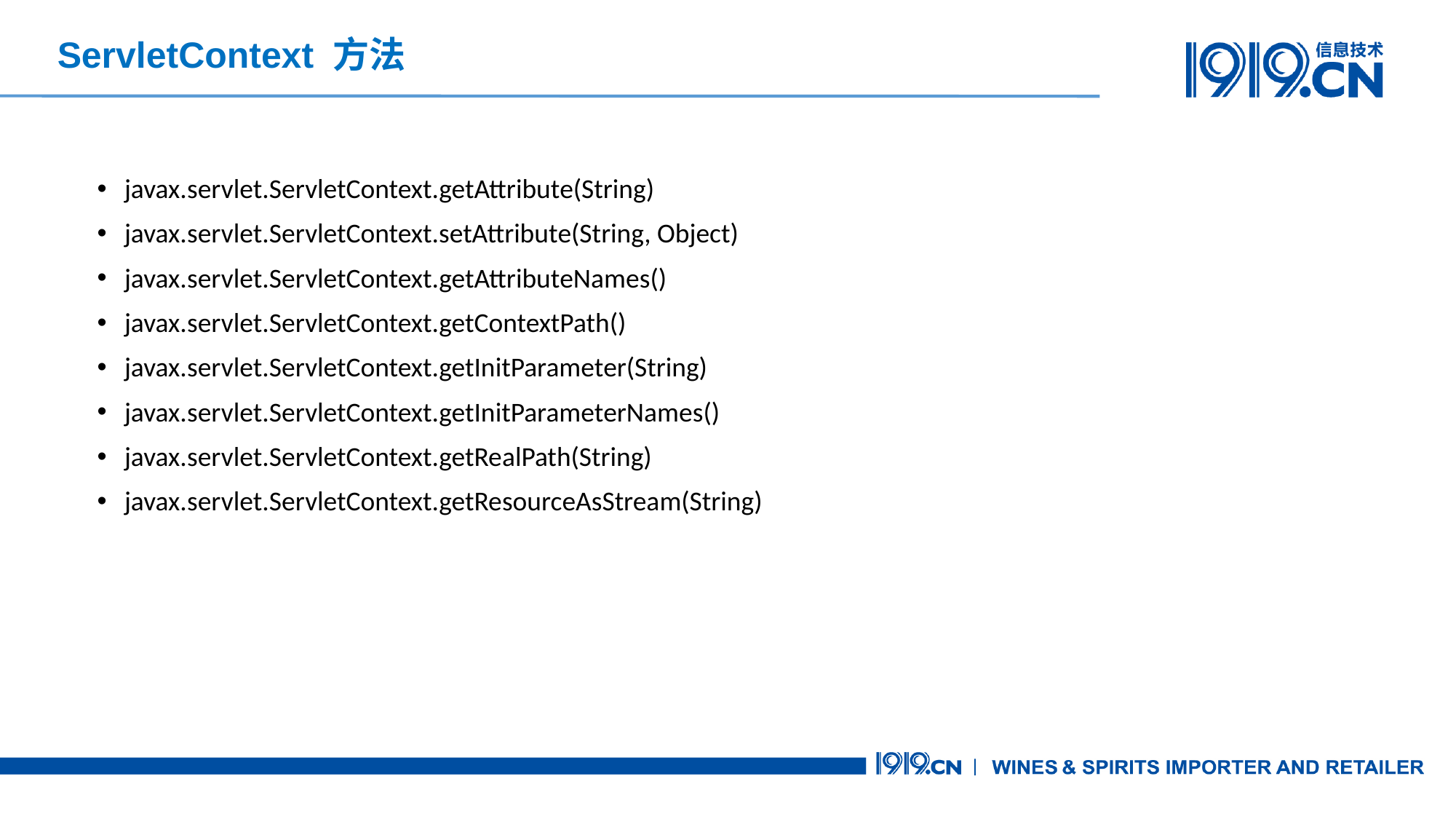

ServletContext 方法
javax.servlet.ServletContext.getAttribute(String)
javax.servlet.ServletContext.setAttribute(String, Object)
javax.servlet.ServletContext.getAttributeNames()
javax.servlet.ServletContext.getContextPath()
javax.servlet.ServletContext.getInitParameter(String)
javax.servlet.ServletContext.getInitParameterNames()
javax.servlet.ServletContext.getRealPath(String)
javax.servlet.ServletContext.getResourceAsStream(String)

12